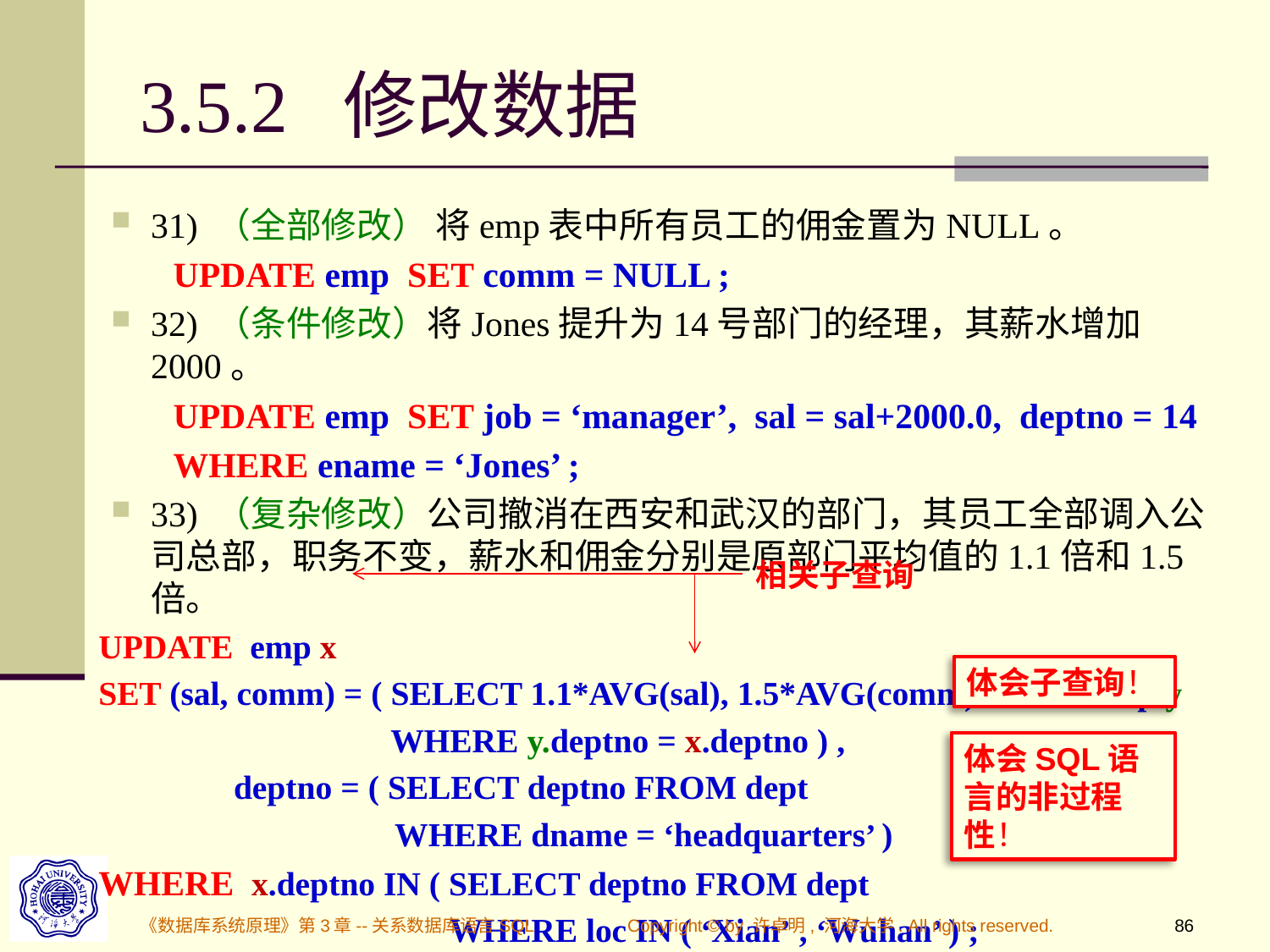

# 3.5.2  修改数据
31) （全部修改） 将emp表中所有员工的佣金置为NULL。
       UPDATE emp  SET comm = NULL ;
32) （条件修改）将Jones提升为14号部门的经理，其薪水增加2000。
       UPDATE emp  SET job = ‘manager’,  sal = sal+2000.0,  deptno = 14
       WHERE ename = ‘Jones’ ;
33) （复杂修改）公司撤消在西安和武汉的部门，其员工全部调入公司总部，职务不变，薪水和佣金分别是原部门平均值的1.1倍和1.5倍。
      UPDATE  emp x
      SET (sal, comm) = ( SELECT 1.1*AVG(sal), 1.5*AVG(comm) FROM emp y
                                 WHERE y.deptno = x.deptno ) ,
                      deptno = ( SELECT deptno FROM dept
                                         WHERE dname = ‘headquarters’ )
      WHERE  x.deptno IN ( SELECT deptno FROM dept
                                        WHERE loc IN ( ‘Xian’ , ‘Wuhan’ ) ;
相关子查询
体会子查询！
体会SQL语言的非过程性！
《数据库系统原理》第3章--关系数据库语言SQL
Copyright © by 许卓明, 河海大学. All rights reserved.
86